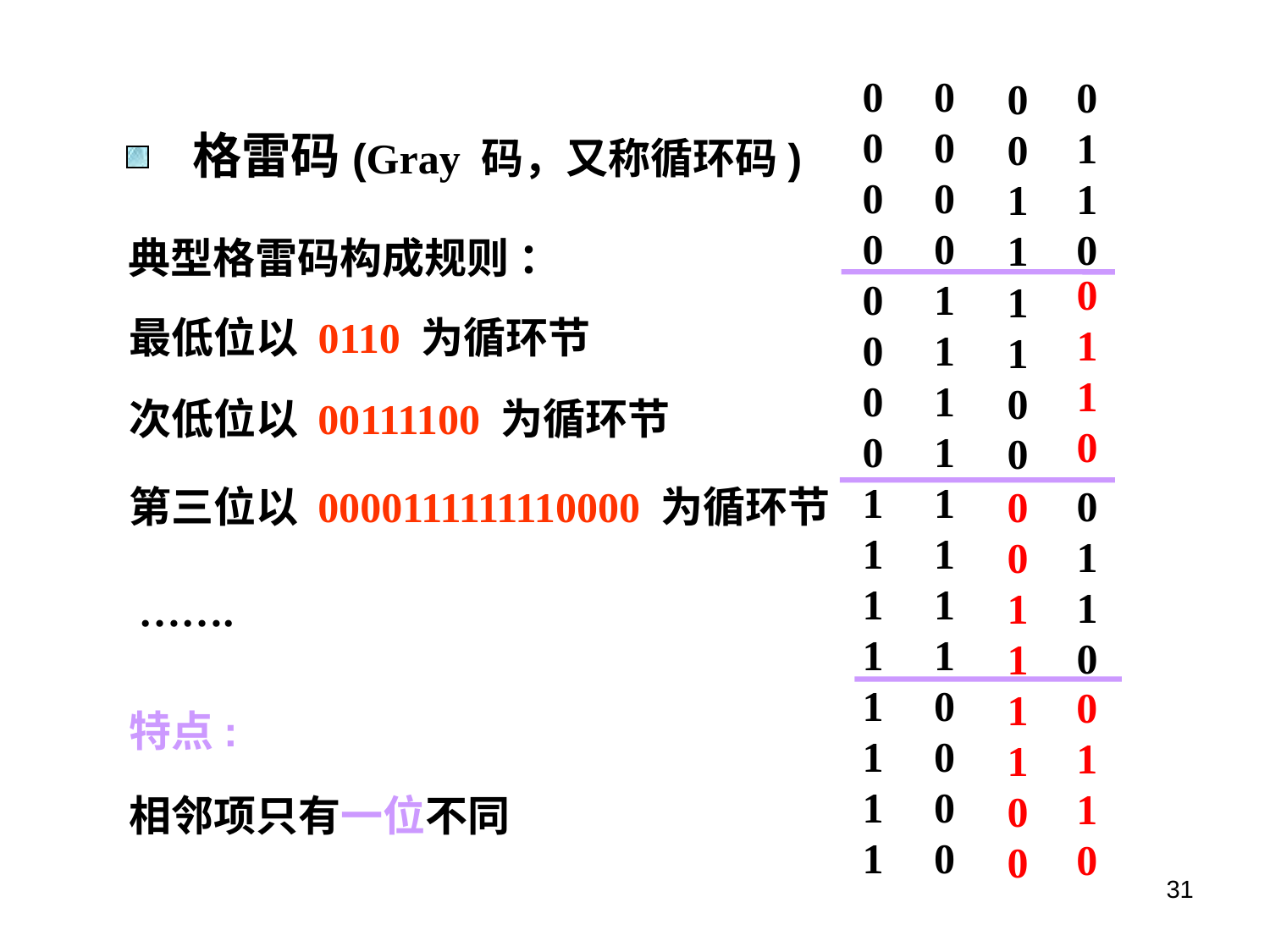

0
0
0
0
0
0
0
0
1
1
1
1
1
1
1
1
0
0
0
0
1
1
1
1
1
1
1
1
0
0
0
0
0
1
1
0
0
0
1
1
1
1
0
0
格雷码(Gray 码，又称循环码)

典型格雷码构成规则 ：
0
1
1
0

最低位以 0110 为循环节
次低位以 00111100 为循环节
0
1
1
0
第三位以 0000111111110000 为循环节
0
0
1
1
1
1
0
0

…….
0
1
1
0

特点:
相邻项只有一位不同
31